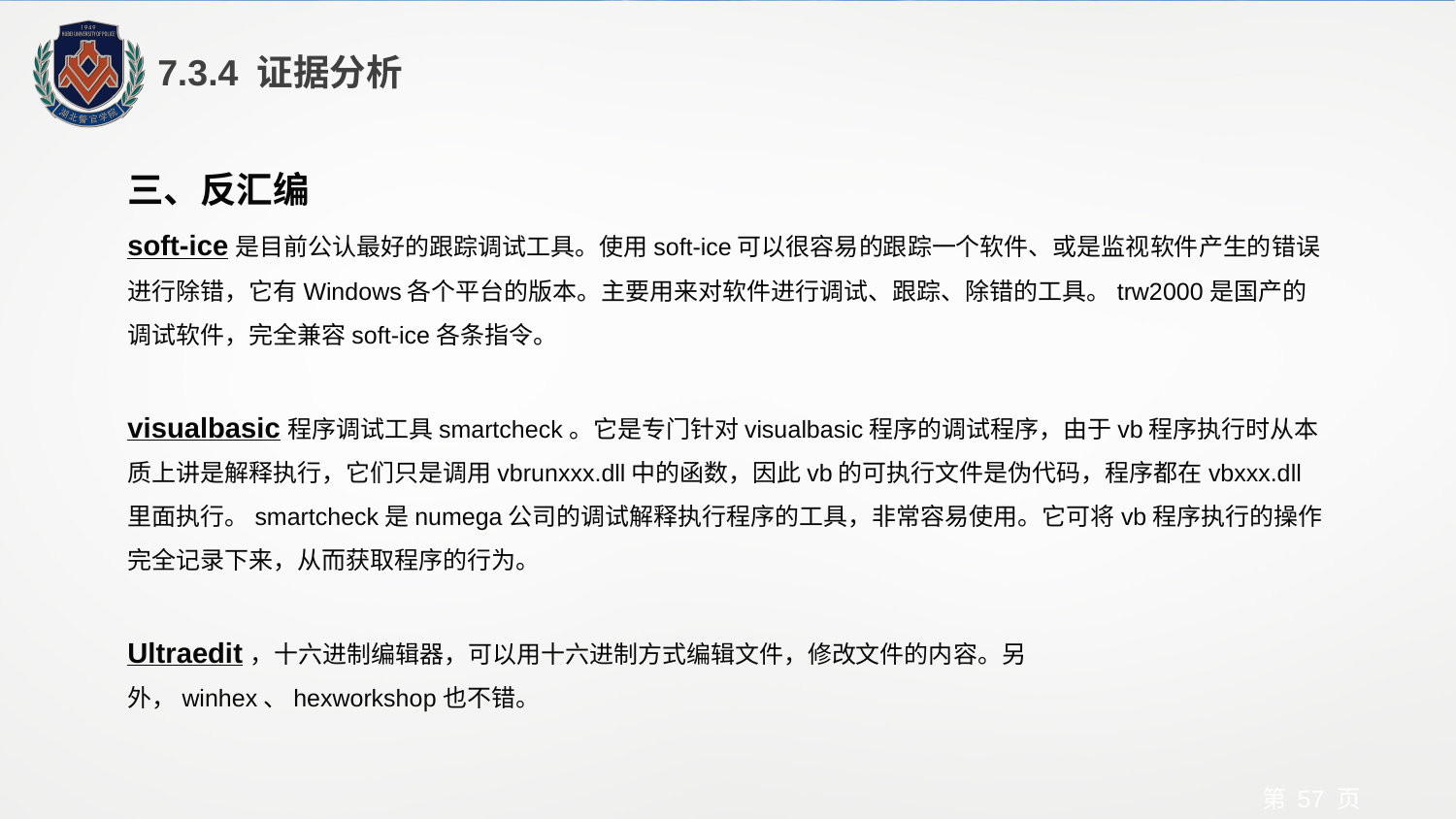

7.3.4 证据分析
三、反汇编
soft-ice是目前公认最好的跟踪调试工具。使用soft-ice可以很容易的跟踪一个软件、或是监视软件产生的错误进行除错，它有Windows各个平台的版本。主要用来对软件进行调试、跟踪、除错的工具。trw2000是国产的调试软件，完全兼容soft-ice各条指令。

visualbasic程序调试工具smartcheck。它是专门针对visualbasic程序的调试程序，由于vb程序执行时从本质上讲是解释执行，它们只是调用vbrunxxx.dll中的函数，因此vb的可执行文件是伪代码，程序都在vbxxx.dll里面执行。smartcheck是numega公司的调试解释执行程序的工具，非常容易使用。它可将vb程序执行的操作完全记录下来，从而获取程序的行为。

Ultraedit，十六进制编辑器，可以用十六进制方式编辑文件，修改文件的内容。另外，winhex、hexworkshop也不错。